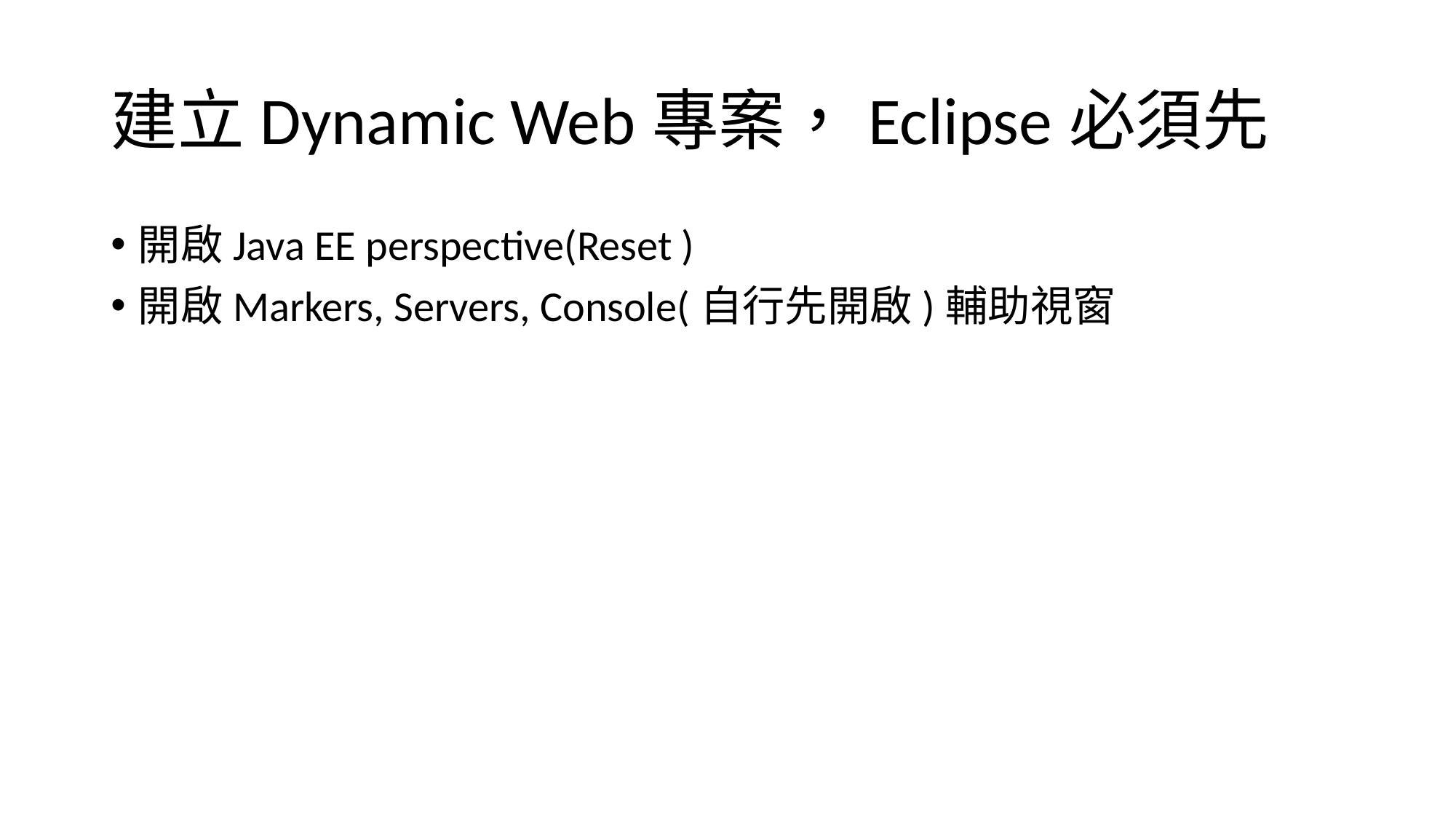

# 建立Dynamic Web專案，Eclipse必須先
開啟Java EE perspective(Reset )
開啟Markers, Servers, Console(自行先開啟)輔助視窗